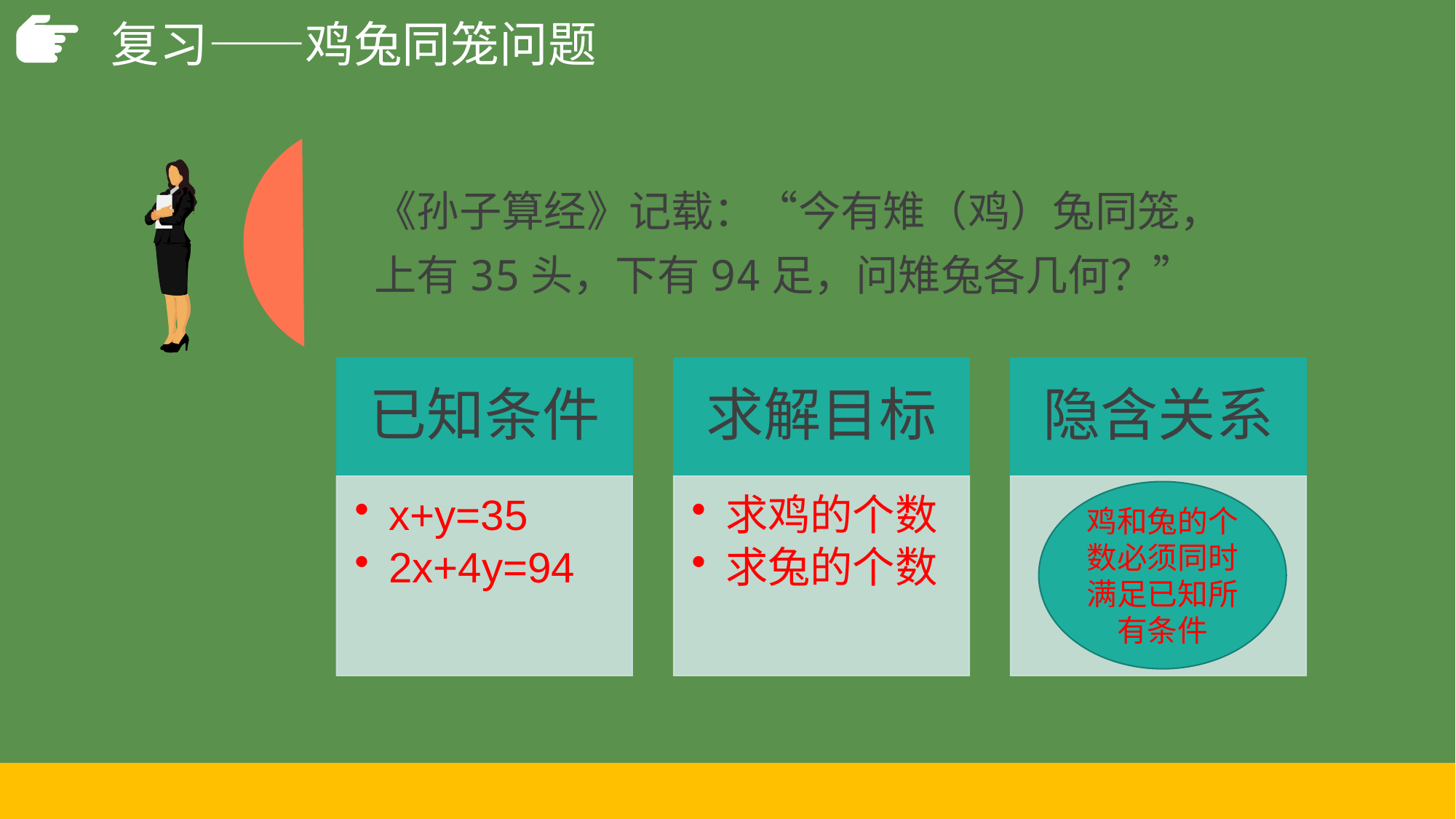

复习——鸡兔同笼问题

《孙子算经》记载：“今有雉（鸡）兔同笼，上有35头，下有94足，问雉兔各几何？”
已知条件
x+y=35
2x+4y=94
求解目标
求鸡的个数
求兔的个数
隐含关系

鸡和兔的个数必须同时满足已知所有条件